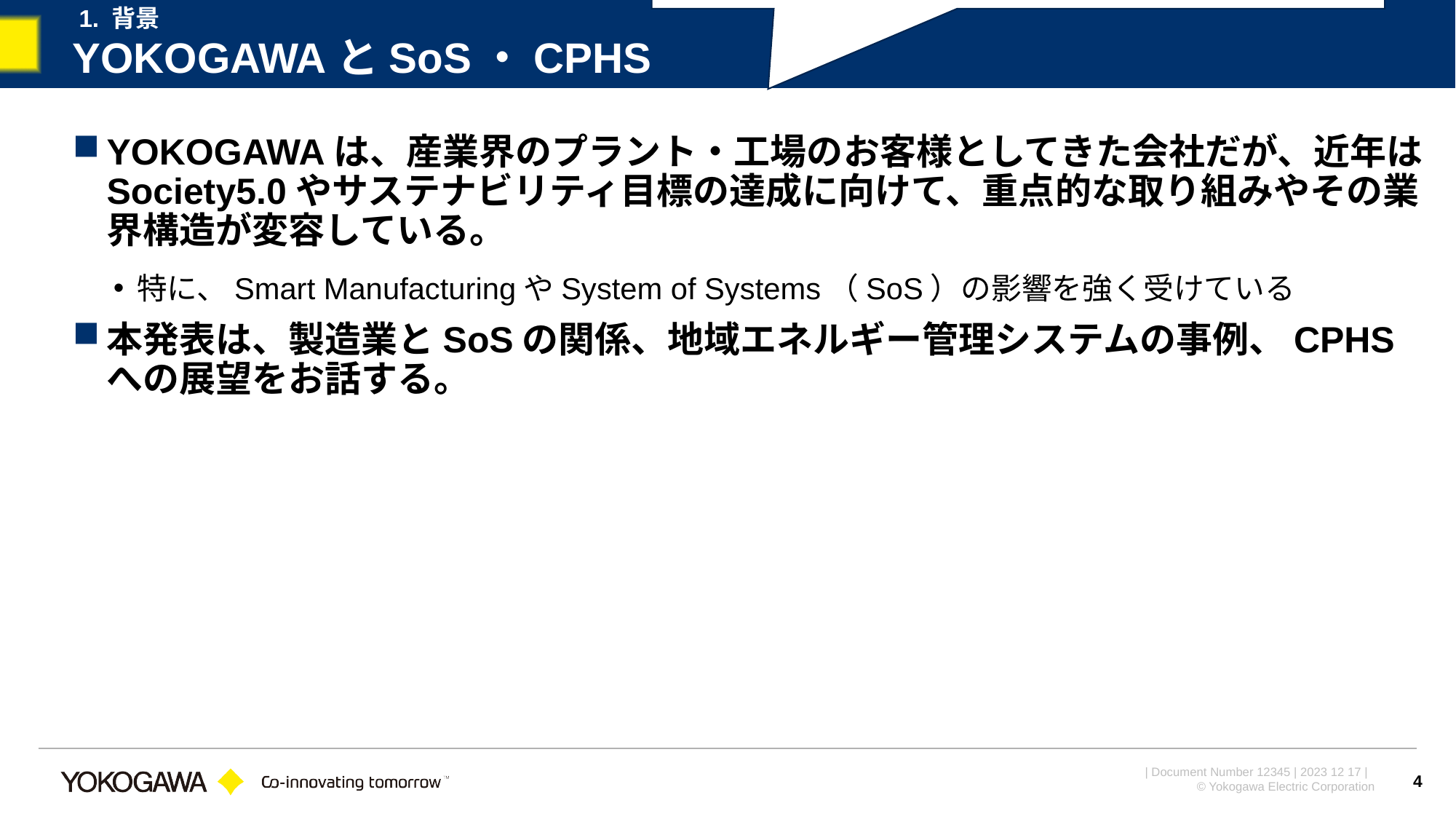

黄色で引いたところの呼応がおかしい気がします。ここで言っている業界構造とは？もしかしたら、後半は違う主語での文章？
1. 背景
YOKOGAWAとSoS・CPHS
YOKOGAWAは、産業界のプラント・工場のお客様としてきた会社だが、近年はSociety5.0やサステナビリティ目標の達成に向けて、重点的な取り組みやその業界構造が変容している。
特に、Smart ManufacturingやSystem of Systems（SoS）の影響を強く受けている
本発表は、製造業とSoSの関係、地域エネルギー管理システムの事例、CPHSへの展望をお話する。
4